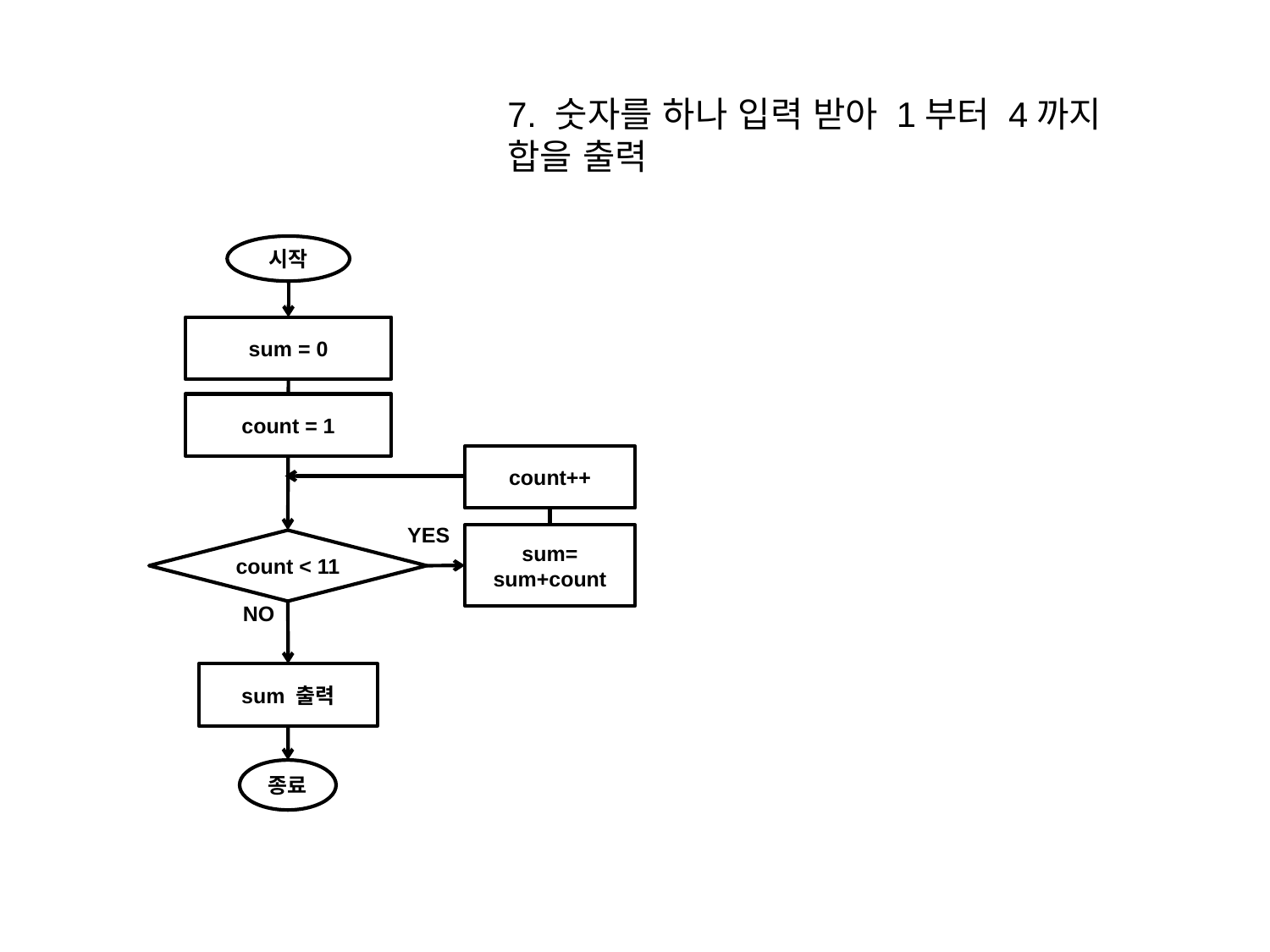

7. 숫자를 하나 입력 받아 1부터 4까지 합을 출력
시작
sum = 0
count = 1
count++
YES
sum=
sum+count
count < 11
NO
sum 출력
종료